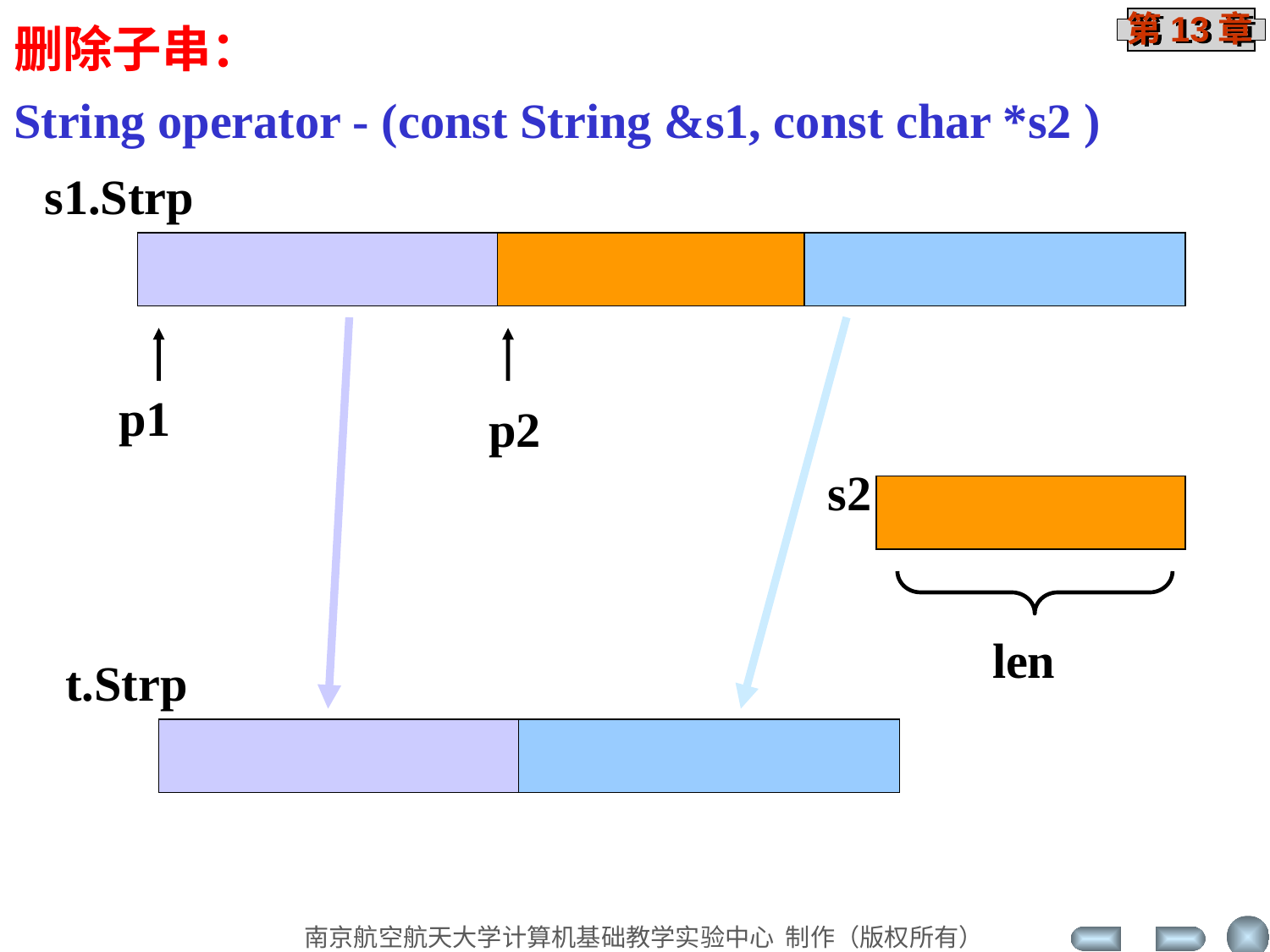

删除子串：
String operator - (const String &s1, const char *s2 )
s1.Strp

p1
p2
s2

len

t.Strp